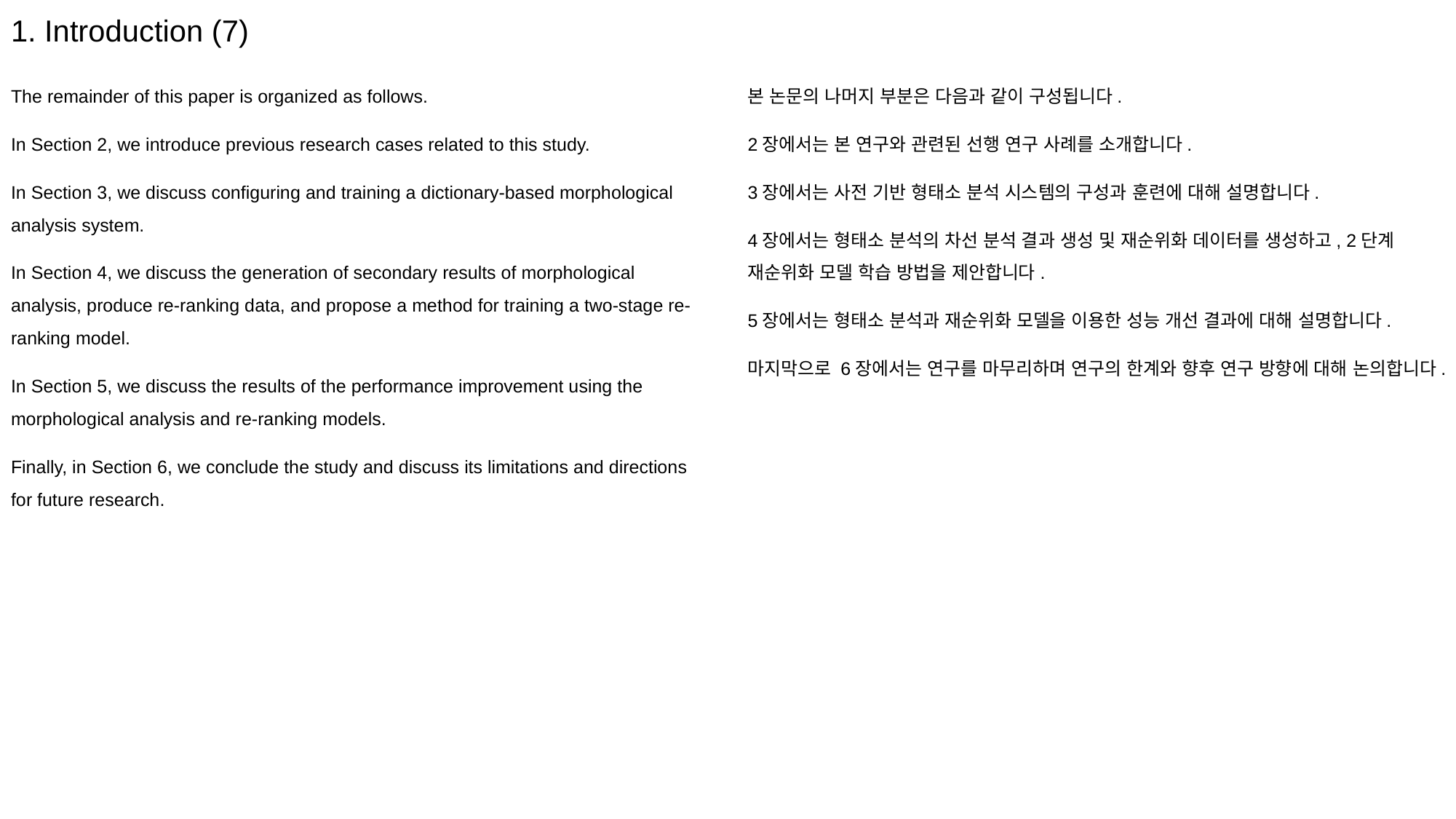

# 1. Introduction (7)
The remainder of this paper is organized as follows.
In Section 2, we introduce previous research cases related to this study.
In Section 3, we discuss configuring and training a dictionary-based morphological analysis system.
In Section 4, we discuss the generation of secondary results of morphological analysis, produce re-ranking data, and propose a method for training a two-stage re-ranking model.
In Section 5, we discuss the results of the performance improvement using the morphological analysis and re-ranking models.
Finally, in Section 6, we conclude the study and discuss its limitations and directions for future research.
본 논문의 나머지 부분은 다음과 같이 구성됩니다.
2장에서는 본 연구와 관련된 선행 연구 사례를 소개합니다.
3장에서는 사전 기반 형태소 분석 시스템의 구성과 훈련에 대해 설명합니다.
4장에서는 형태소 분석의 차선 분석 결과 생성 및 재순위화 데이터를 생성하고, 2단계 재순위화 모델 학습 방법을 제안합니다.
5장에서는 형태소 분석과 재순위화 모델을 이용한 성능 개선 결과에 대해 설명합니다.
마지막으로 6장에서는 연구를 마무리하며 연구의 한계와 향후 연구 방향에 대해 논의합니다.